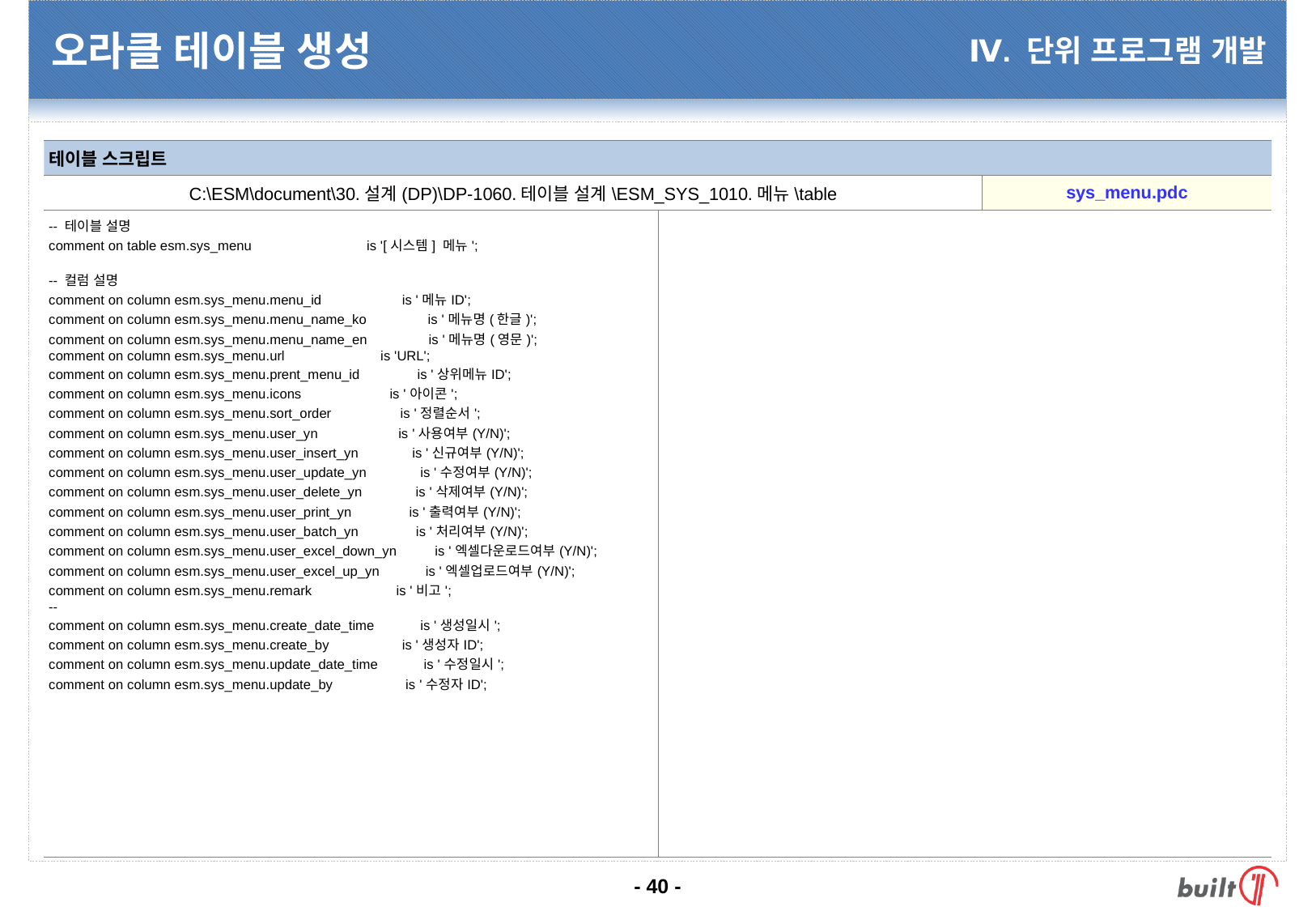

# 오라클 테이블 생성
Ⅳ. 단위 프로그램 개발
| 테이블 스크립트 |  |  |
| --- | --- | --- |
| C:\ESM\document\30.설계(DP)\DP-1060.테이블 설계\ESM\_SYS\_1010.메뉴\table |  | sys\_menu.pdc |
| -- 테이블 설명 comment on table esm.sys\_menu is '[시스템] 메뉴'; -- 컬럼 설명 comment on column esm.sys\_menu.menu\_id is '메뉴ID'; comment on column esm.sys\_menu.menu\_name\_ko is '메뉴명(한글)'; comment on column esm.sys\_menu.menu\_name\_en is '메뉴명(영문)'; comment on column esm.sys\_menu.url is 'URL'; comment on column esm.sys\_menu.prent\_menu\_id is '상위메뉴ID'; comment on column esm.sys\_menu.icons is '아이콘'; comment on column esm.sys\_menu.sort\_order is '정렬순서'; comment on column esm.sys\_menu.user\_yn is '사용여부(Y/N)'; comment on column esm.sys\_menu.user\_insert\_yn is '신규여부(Y/N)'; comment on column esm.sys\_menu.user\_update\_yn is '수정여부(Y/N)'; comment on column esm.sys\_menu.user\_delete\_yn is '삭제여부(Y/N)'; comment on column esm.sys\_menu.user\_print\_yn is '출력여부(Y/N)'; comment on column esm.sys\_menu.user\_batch\_yn is '처리여부(Y/N)'; comment on column esm.sys\_menu.user\_excel\_down\_yn is '엑셀다운로드여부(Y/N)'; comment on column esm.sys\_menu.user\_excel\_up\_yn is '엑셀업로드여부(Y/N)'; comment on column esm.sys\_menu.remark is '비고'; -- comment on column esm.sys\_menu.create\_date\_time is '생성일시'; comment on column esm.sys\_menu.create\_by is '생성자ID'; comment on column esm.sys\_menu.update\_date\_time is '수정일시'; comment on column esm.sys\_menu.update\_by is '수정자ID'; |  |  |